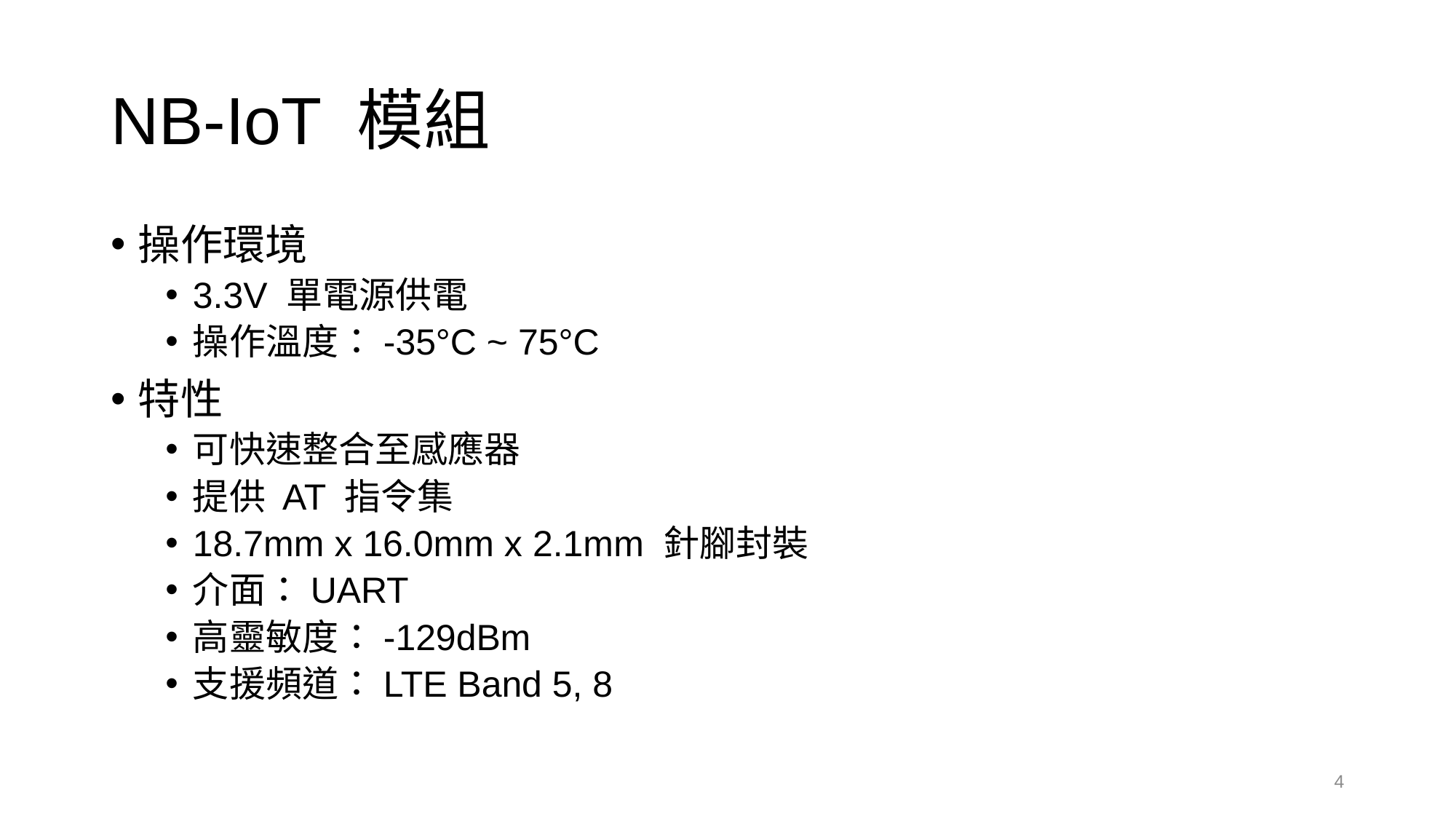

# NB-IoT 模組
操作環境
3.3V 單電源供電
操作溫度：-35°C ~ 75°C
特性
可快速整合至感應器
提供 AT 指令集
18.7mm x 16.0mm x 2.1mm 針腳封裝
介面：UART
高靈敏度：-129dBm
支援頻道：LTE Band 5, 8
4